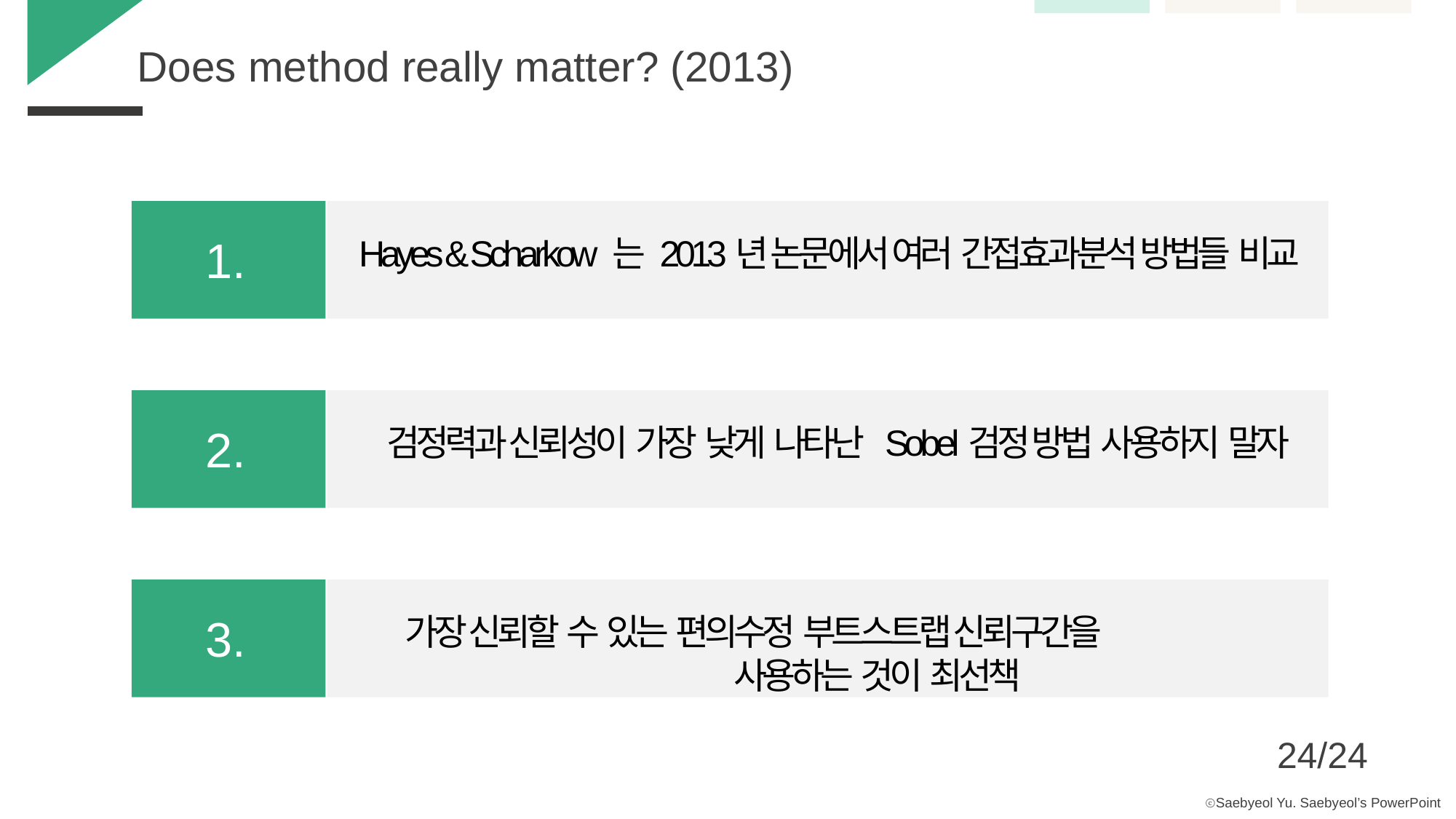

Does method really matter? (2013)

1.
Hayes & Scharkow 는 2013년 논문에서 여러  간접효과분석 방법들  비교

2.
검정력과 신뢰성이  가장  낮게  나타난  Sobel검정 방법  사용하지  말자

3.
가장 신뢰할  수  있는  편의수정  부트스트랩 신뢰구간을
                                                        사용하는  것이  최선책
24/24